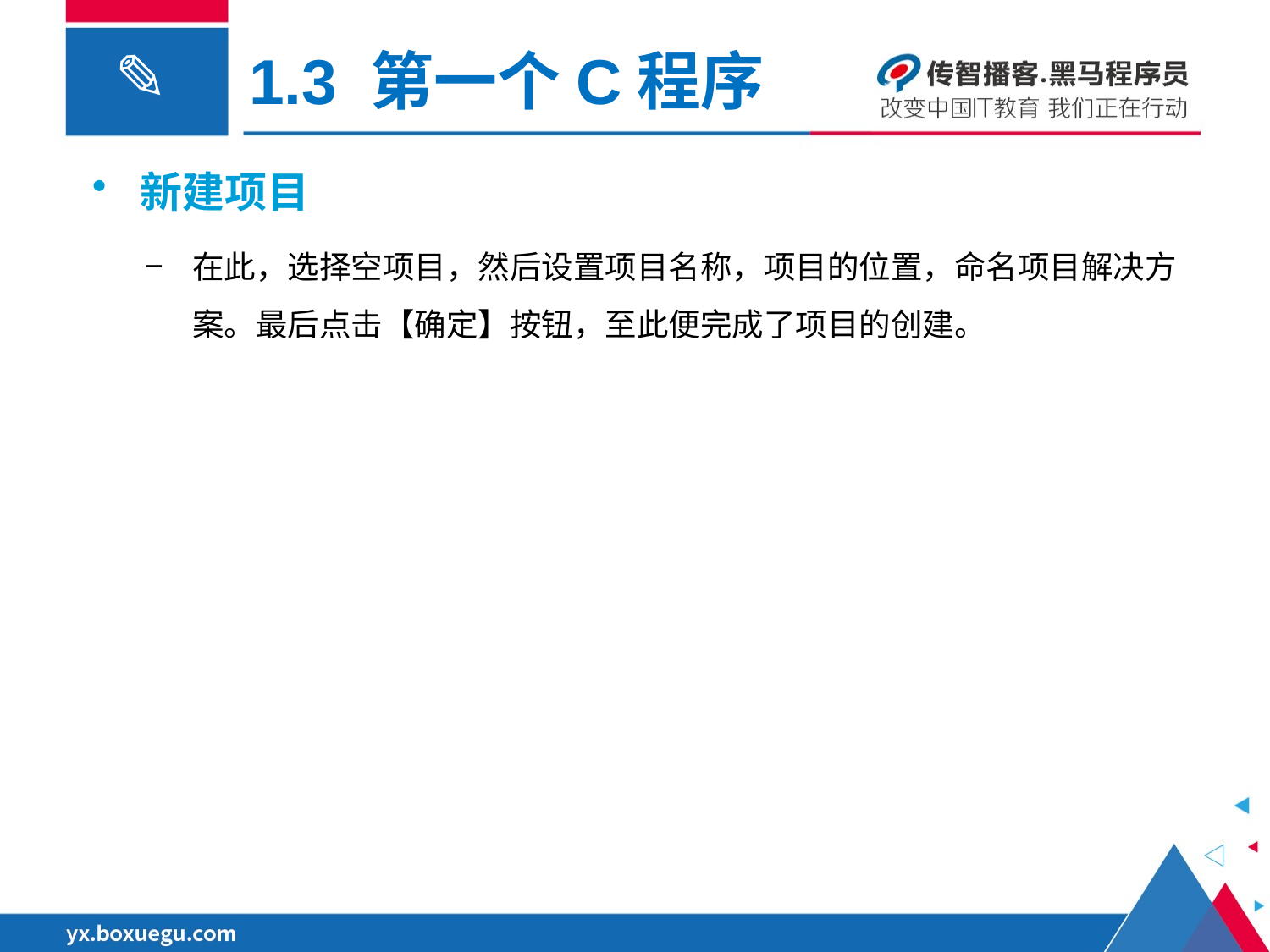

1.3 第一个C程序
新建项目
在此，选择空项目，然后设置项目名称，项目的位置，命名项目解决方案。最后点击【确定】按钮，至此便完成了项目的创建。